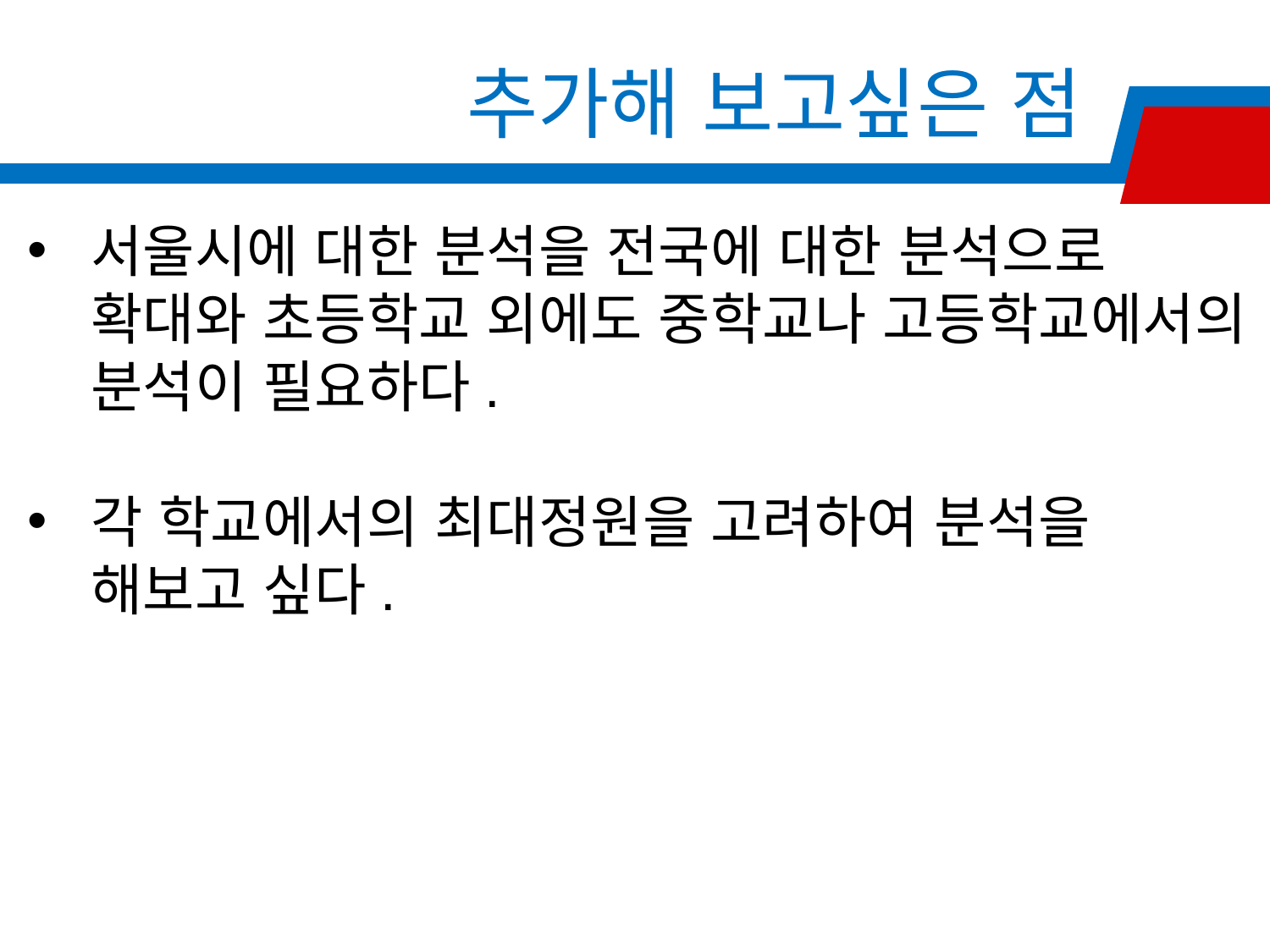

추가해 보고싶은 점

서울시에 대한 분석을 전국에 대한 분석으로 확대와 초등학교 외에도 중학교나 고등학교에서의 분석이 필요하다.

각 학교에서의 최대정원을 고려하여 분석을 해보고 싶다.